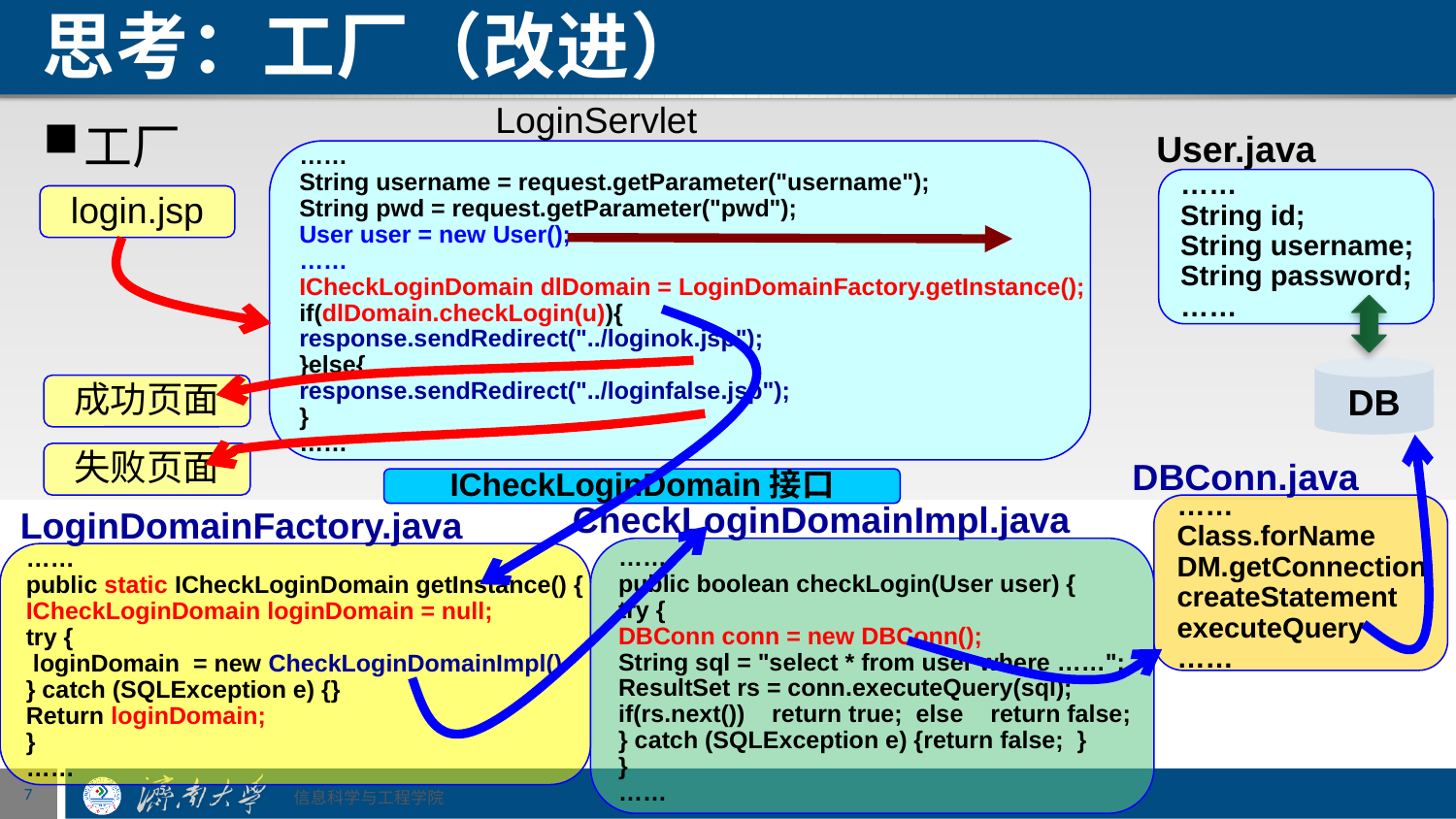

# 思考：工厂（改进）
LoginServlet
工厂
User.java
……
String username = request.getParameter("username");
String pwd = request.getParameter("pwd");
User user = new User();
……
ICheckLoginDomain dlDomain = LoginDomainFactory.getInstance();
if(dlDomain.checkLogin(u)){
response.sendRedirect("../loginok.jsp");
}else{
response.sendRedirect("../loginfalse.jsp");
}
……
……
String id;
String username;
String password;
……
login.jsp

DB

成功页面

失败页面
DBConn.java
ICheckLoginDomain接口
CheckLoginDomainImpl.java
……
Class.forName
DM.getConnection
createStatement
executeQuery
……
LoginDomainFactory.java

……
public boolean checkLogin(User user) {
try {
DBConn conn = new DBConn();
String sql = "select * from user where ……";
ResultSet rs = conn.executeQuery(sql);
if(rs.next())    return true;  else    return false;
} catch (SQLException e) {return false;  }
}
……
……
public static ICheckLoginDomain getInstance() {
ICheckLoginDomain loginDomain = null;
try {
 loginDomain  = new CheckLoginDomainImpl()
} catch (SQLException e) {}
Return loginDomain;
}
……